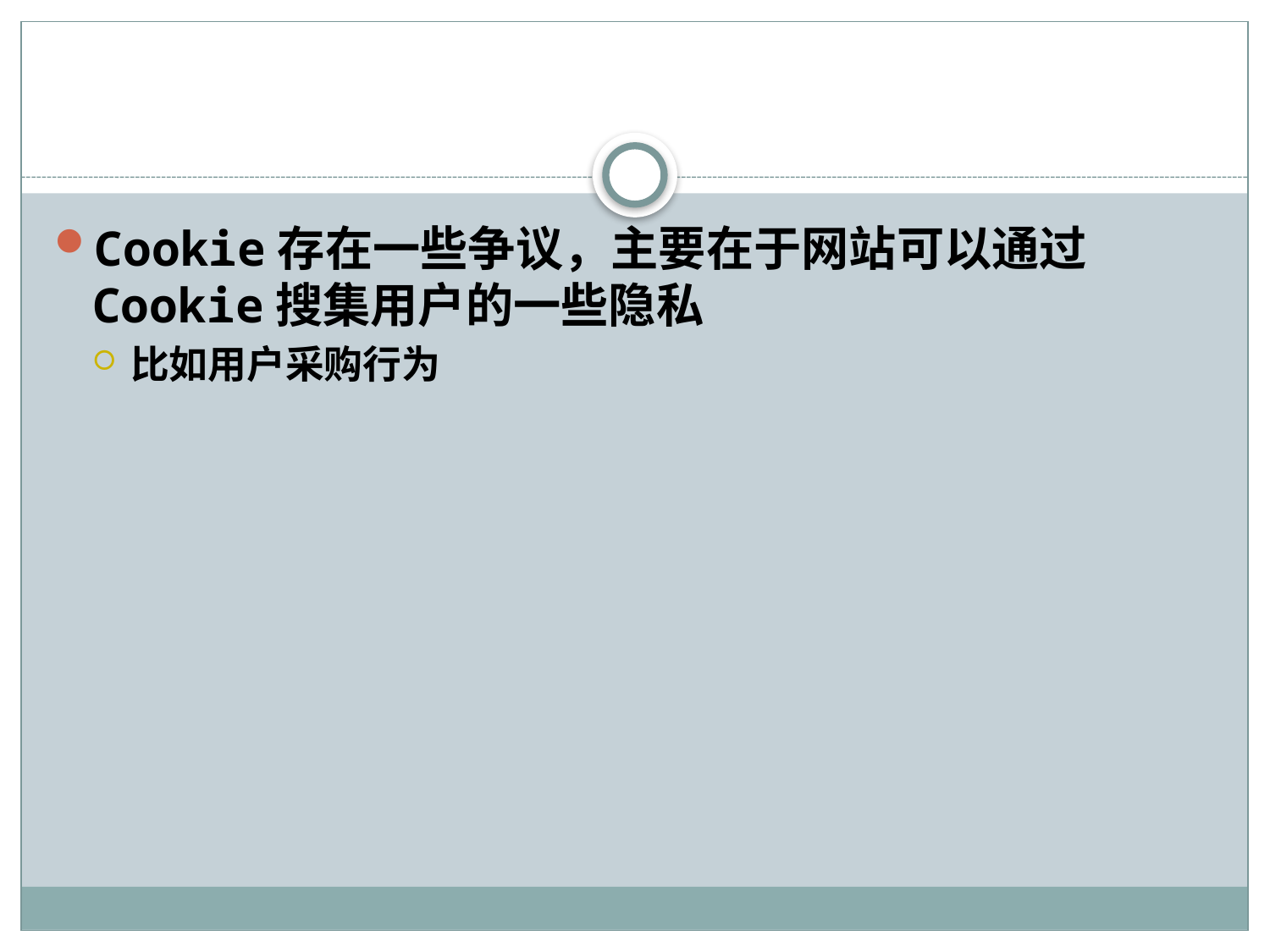

#
Cookie存在一些争议，主要在于网站可以通过Cookie搜集用户的一些隐私
比如用户采购行为